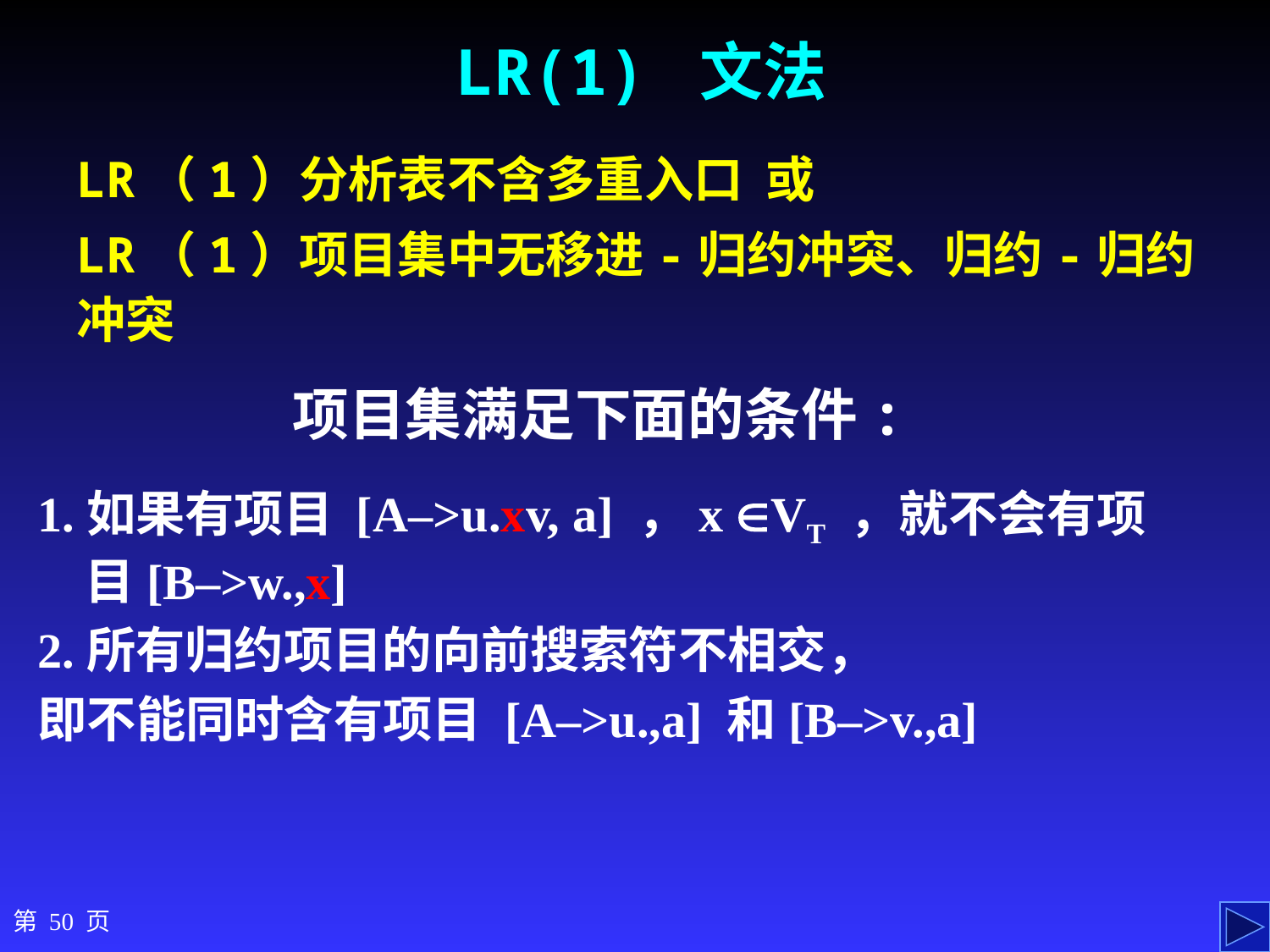

LR(1) 文法
LR（1）分析表不含多重入口  或
LR（1）项目集中无移进-归约冲突、归约-归约冲突
项目集满足下面的条件:
1.如果有项目 [A–>u.xv, a] ，x ∈VT ，就不会有项目[B–>w.,x]
2.所有归约项目的向前搜索符不相交，
即不能同时含有项目 [A–>u.,a] 和[B–>v.,a]
第 50 页